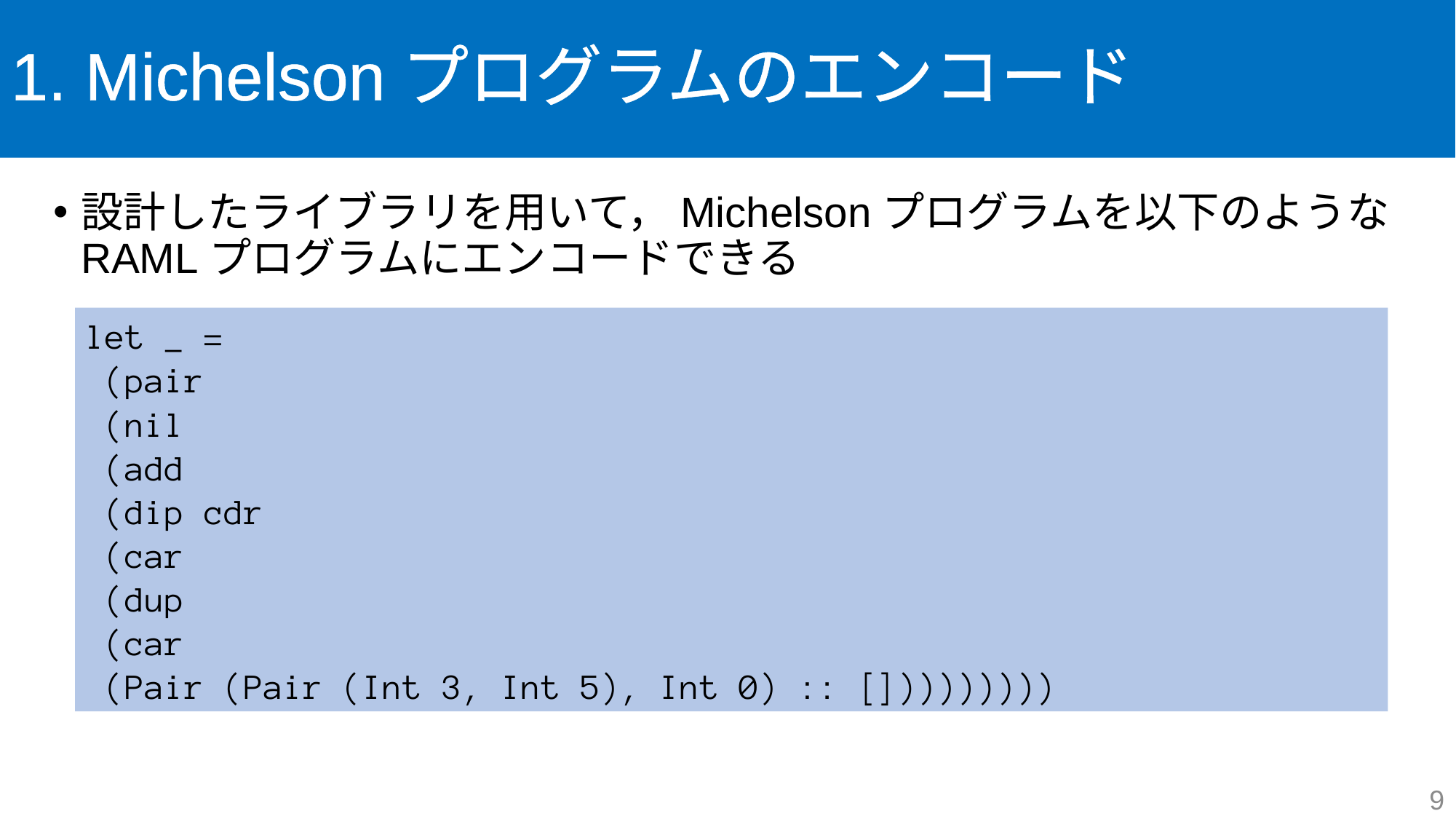

# 1. Michelsonプログラムのエンコード
設計したライブラリを用いて，Michelsonプログラムを以下のようなRAMLプログラムにエンコードできる
let _ =
 (pair
 (nil
 (add
 (dip cdr
 (car
 (dup
 (car
 (Pair (Pair (Int 3, Int 5), Int 0) :: []))))))))
9